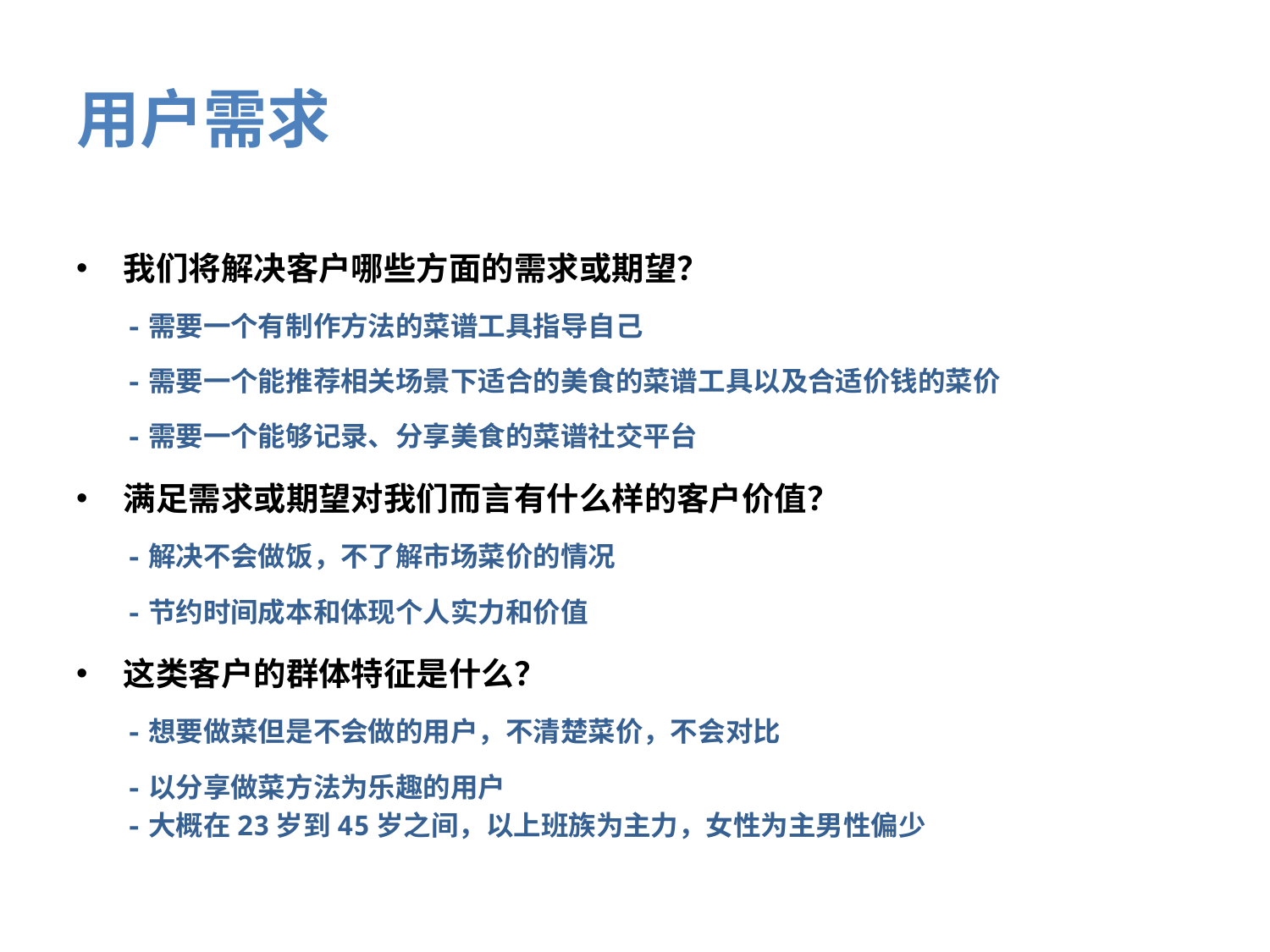

# 用户需求
我们将解决客户哪些方面的需求或期望？
   -需要一个有制作方法的菜谱工具指导自己
   -需要一个能推荐相关场景下适合的美食的菜谱工具以及合适价钱的菜价
   -需要一个能够记录、分享美食的菜谱社交平台
满足需求或期望对我们而言有什么样的客户价值？
   -解决不会做饭，不了解市场菜价的情况
   -节约时间成本和体现个人实力和价值
这类客户的群体特征是什么？
   -想要做菜但是不会做的用户，不清楚菜价，不会对比
   -以分享做菜方法为乐趣的用户
   -大概在23岁到45岁之间，以上班族为主力，女性为主男性偏少